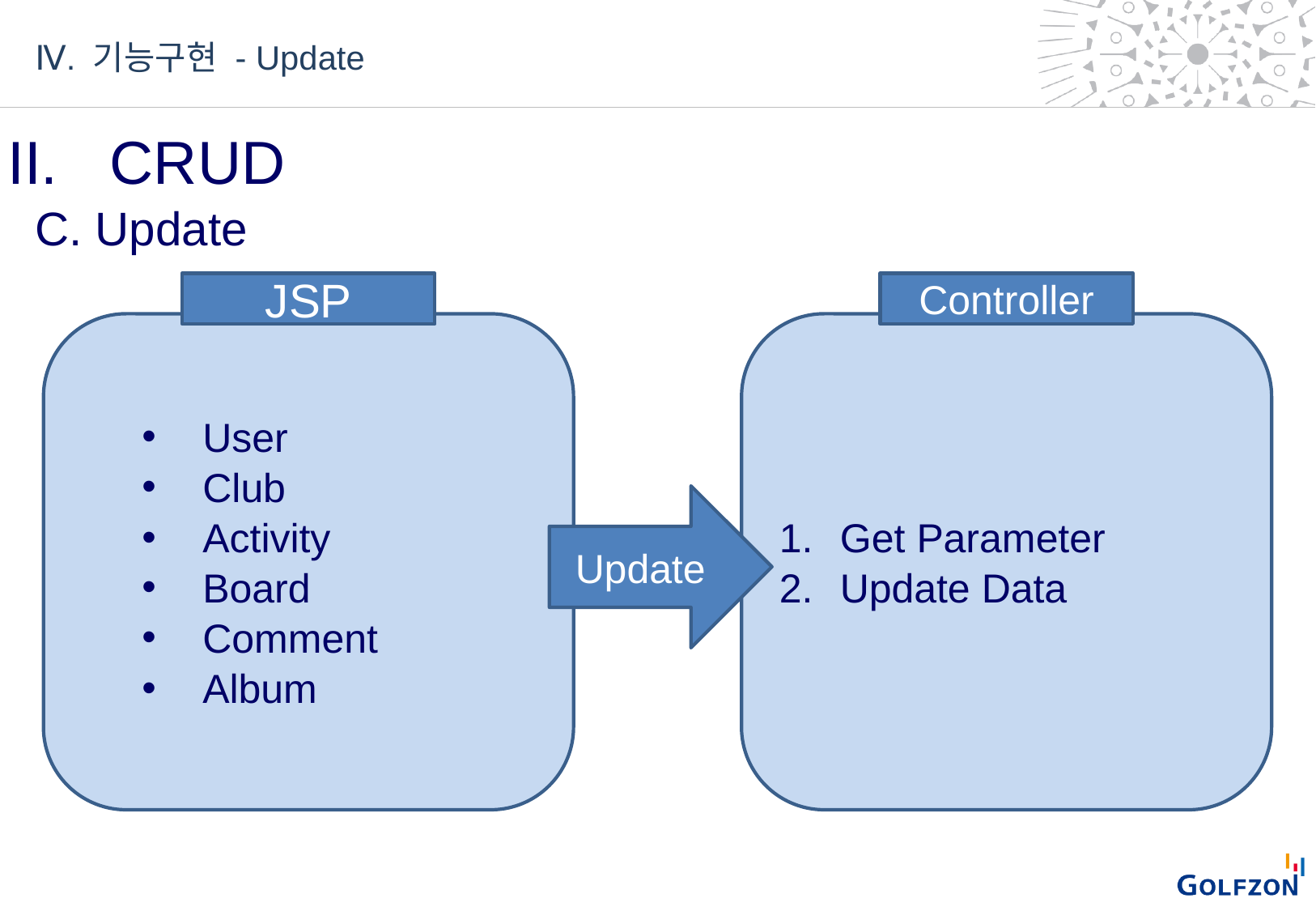

Ⅳ. 기능구현 - Update
II. 	CRUD
C. Update

JSP
User
Club
Activity
Board
Comment
Album
Controller

Get Parameter
Update Data

Update